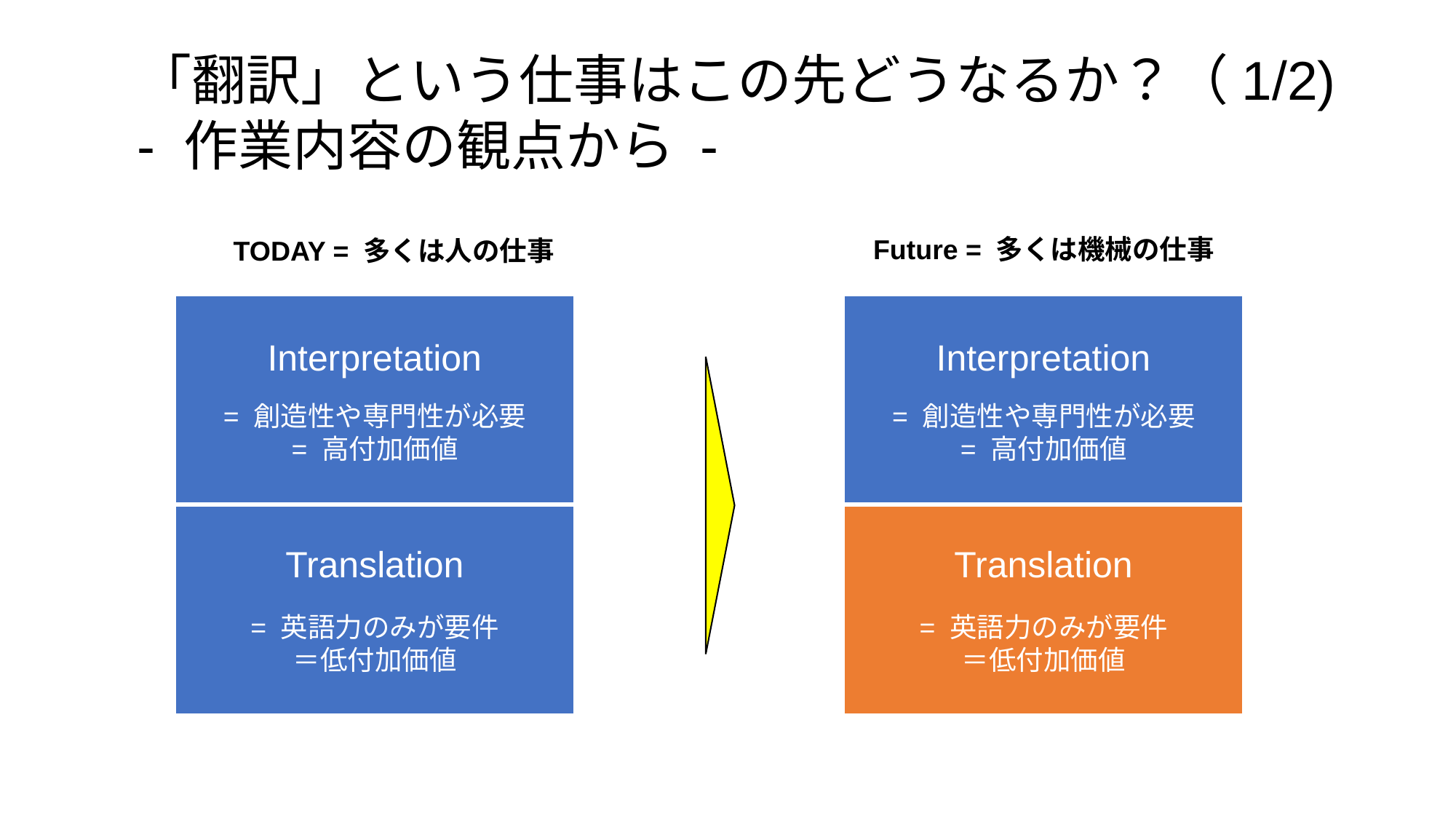

# 「翻訳」という仕事はこの先どうなるか？（1/2) - 作業内容の観点から -
Future = 多くは機械の仕事
TODAY = 多くは人の仕事

= 創造性や専門性が必要
= 高付加価値

= 創造性や専門性が必要
= 高付加価値
Interpretation
Interpretation

= 英語力のみが要件
＝低付加価値

= 英語力のみが要件
＝低付加価値
Translation
Translation